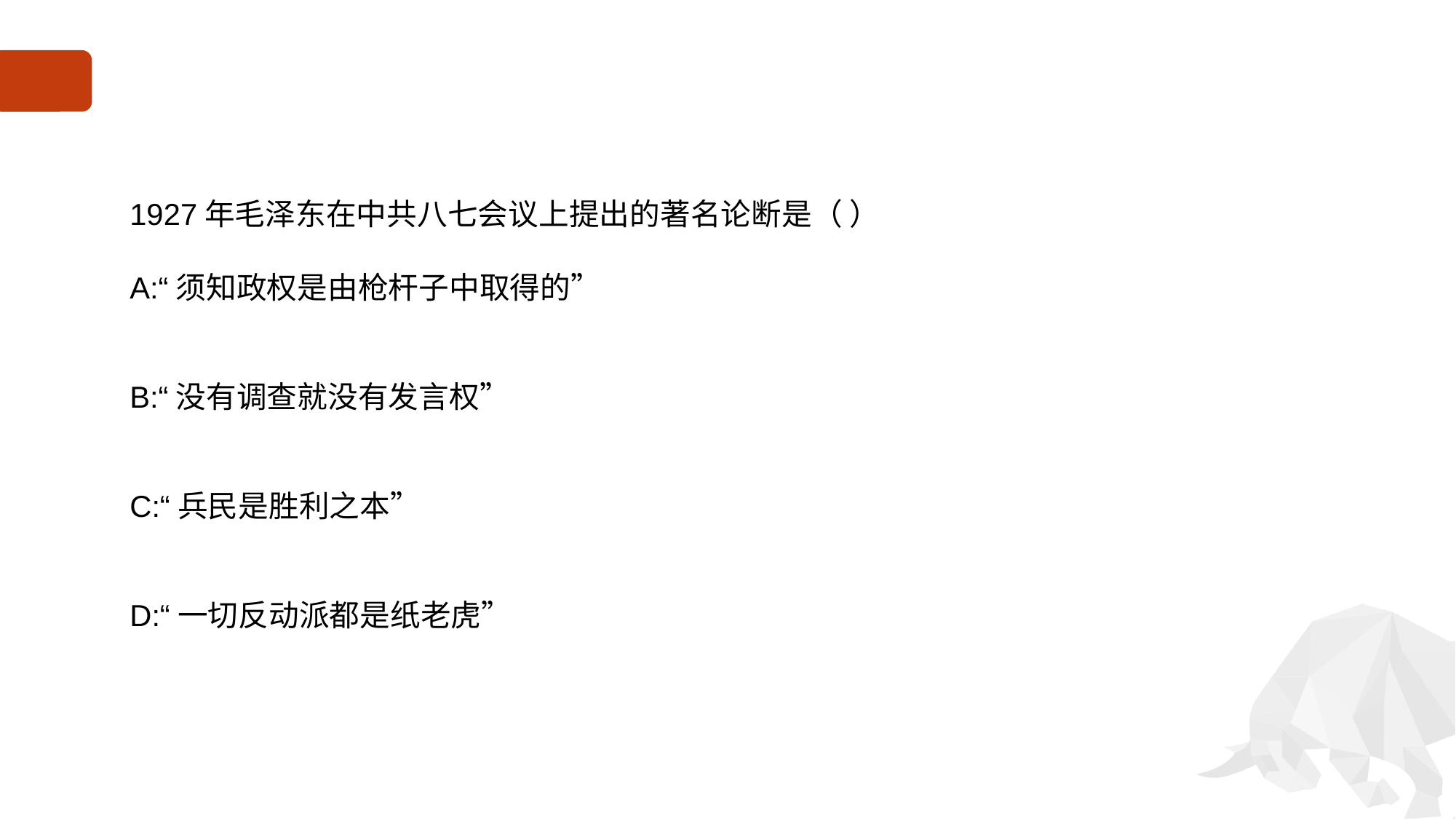

#
1927年毛泽东在中共八七会议上提出的著名论断是（ ）

A:“须知政权是由枪杆子中取得的”

B:“没有调查就没有发言权”

C:“兵民是胜利之本”

D:“一切反动派都是纸老虎”